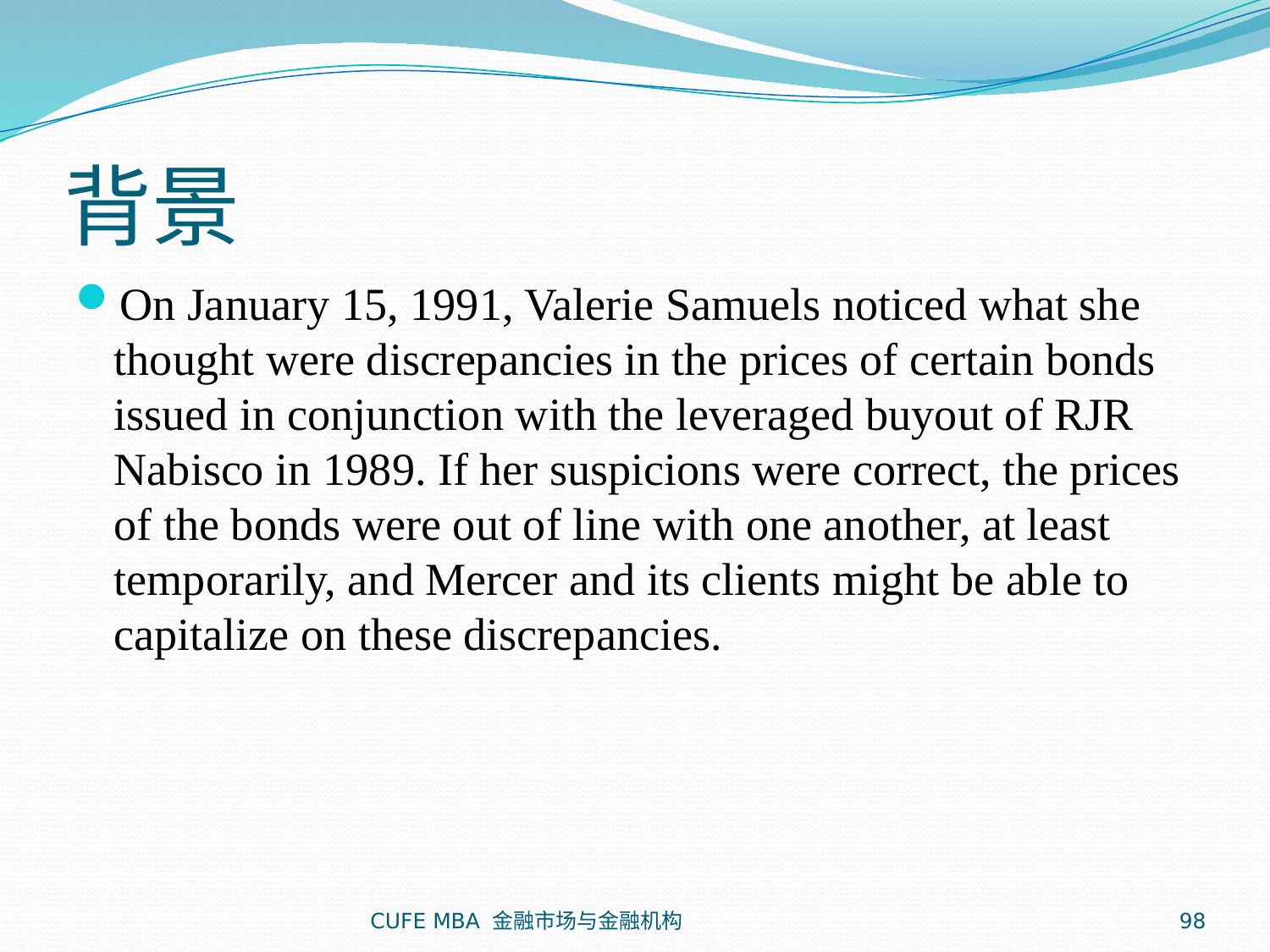

# 背景
On January 15, 1991, Valerie Samuels noticed what she thought were discrepancies in the prices of certain bonds issued in conjunction with the leveraged buyout of RJR Nabisco in 1989. If her suspicions were correct, the prices of the bonds were out of line with one another, at least temporarily, and Mercer and its clients might be able to capitalize on these discrepancies.
CUFE MBA 金融市场与金融机构
98